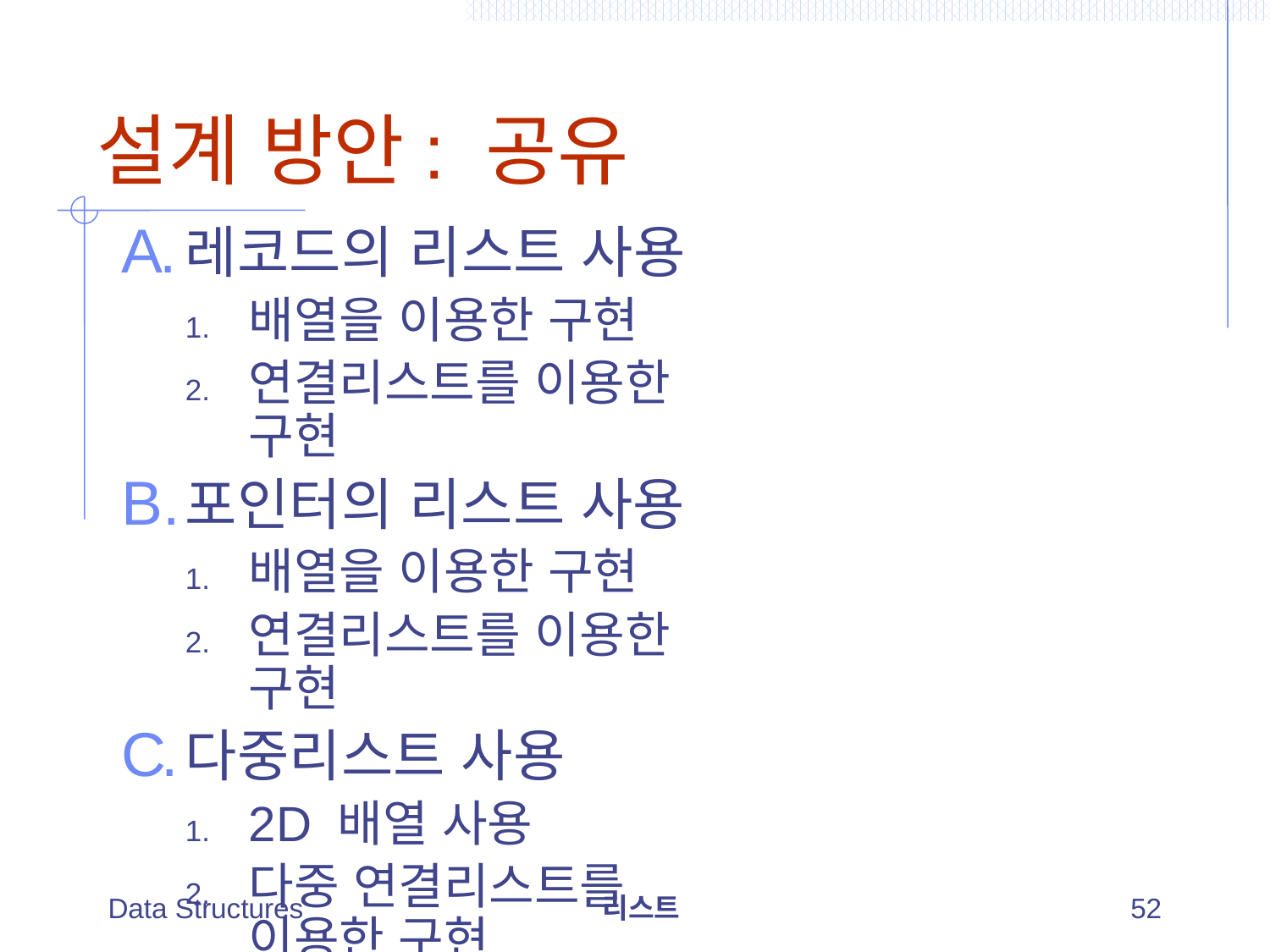

# 설계 방안: 공유
레코드의 리스트 사용
배열을 이용한 구현
연결리스트를 이용한 구현
포인터의 리스트 사용
배열을 이용한 구현
연결리스트를 이용한 구현
다중리스트 사용
2D 배열 사용
다중 연결리스트를 이용한 구현
Data Structures
리스트
52